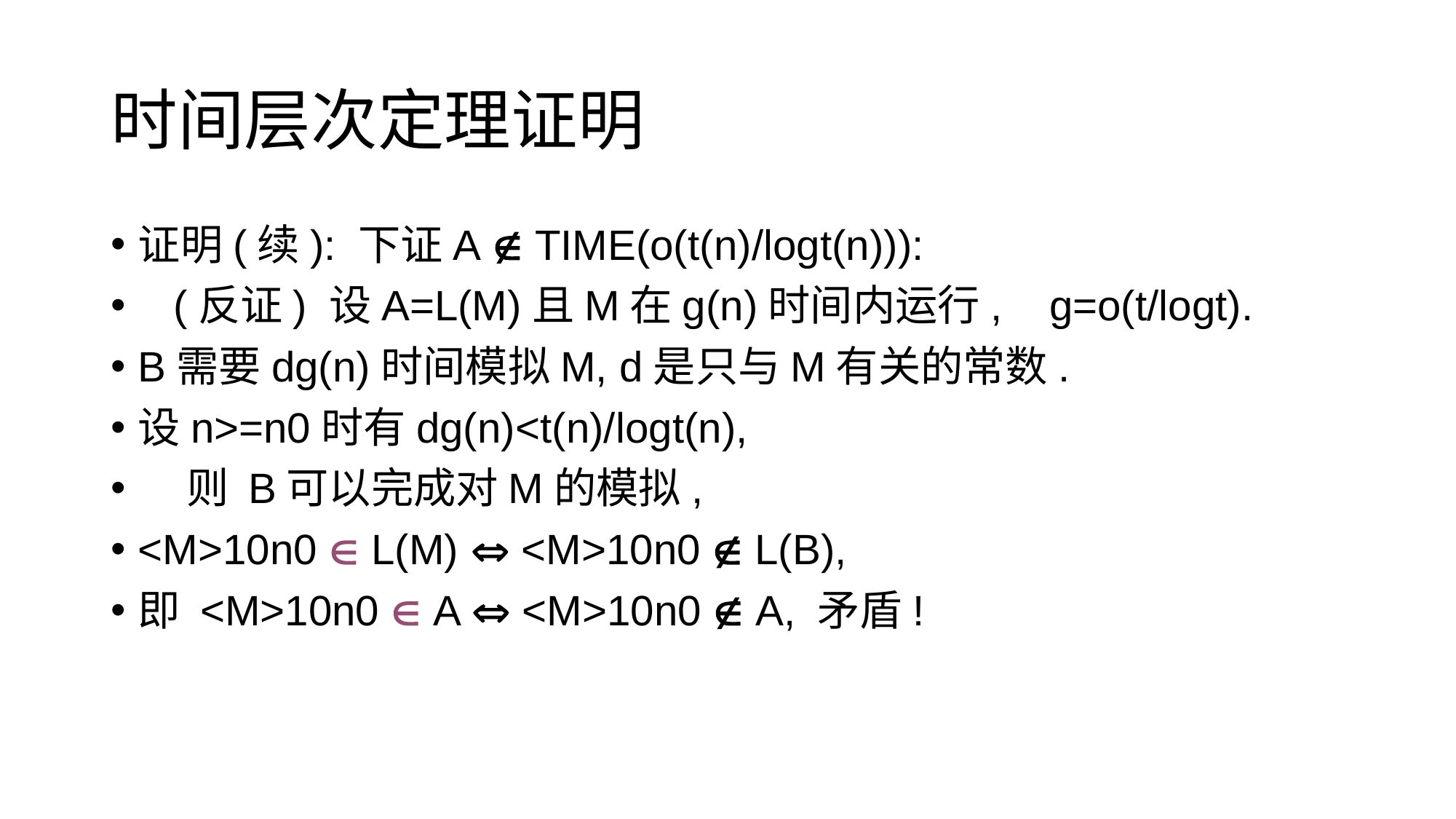

# 时间层次定理证明
证明(续): 下证A ∉ TIME(o(t(n)/logt(n))):
   (反证) 设A=L(M)且M在g(n)时间内运行,    g=o(t/logt).
B需要dg(n)时间模拟M, d是只与M有关的常数.
设n>=n0时有dg(n)<t(n)/logt(n),
    则 B可以完成对M的模拟,
<M>10n0 ∈ L(M) ⇔ <M>10n0 ∉ L(B),
即 <M>10n0 ∈ A ⇔ <M>10n0 ∉ A, 矛盾!